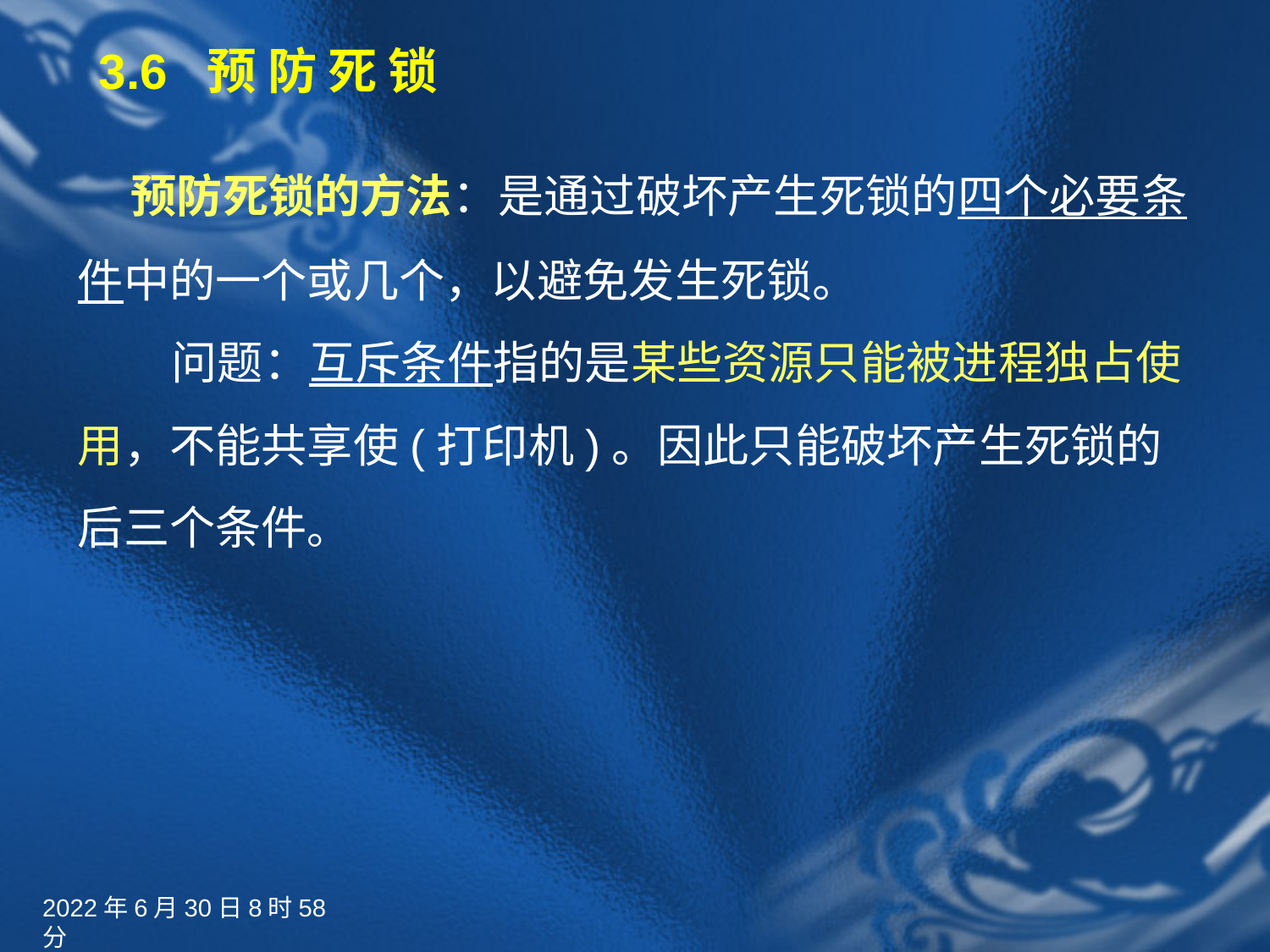

# 3.6  预 防 死 锁
   预防死锁的方法：是通过破坏产生死锁的四个必要条件中的一个或几个，以避免发生死锁。
        问题：互斥条件指的是某些资源只能被进程独占使用，不能共享使(打印机)。因此只能破坏产生死锁的后三个条件。
2022年6月30日8时58分